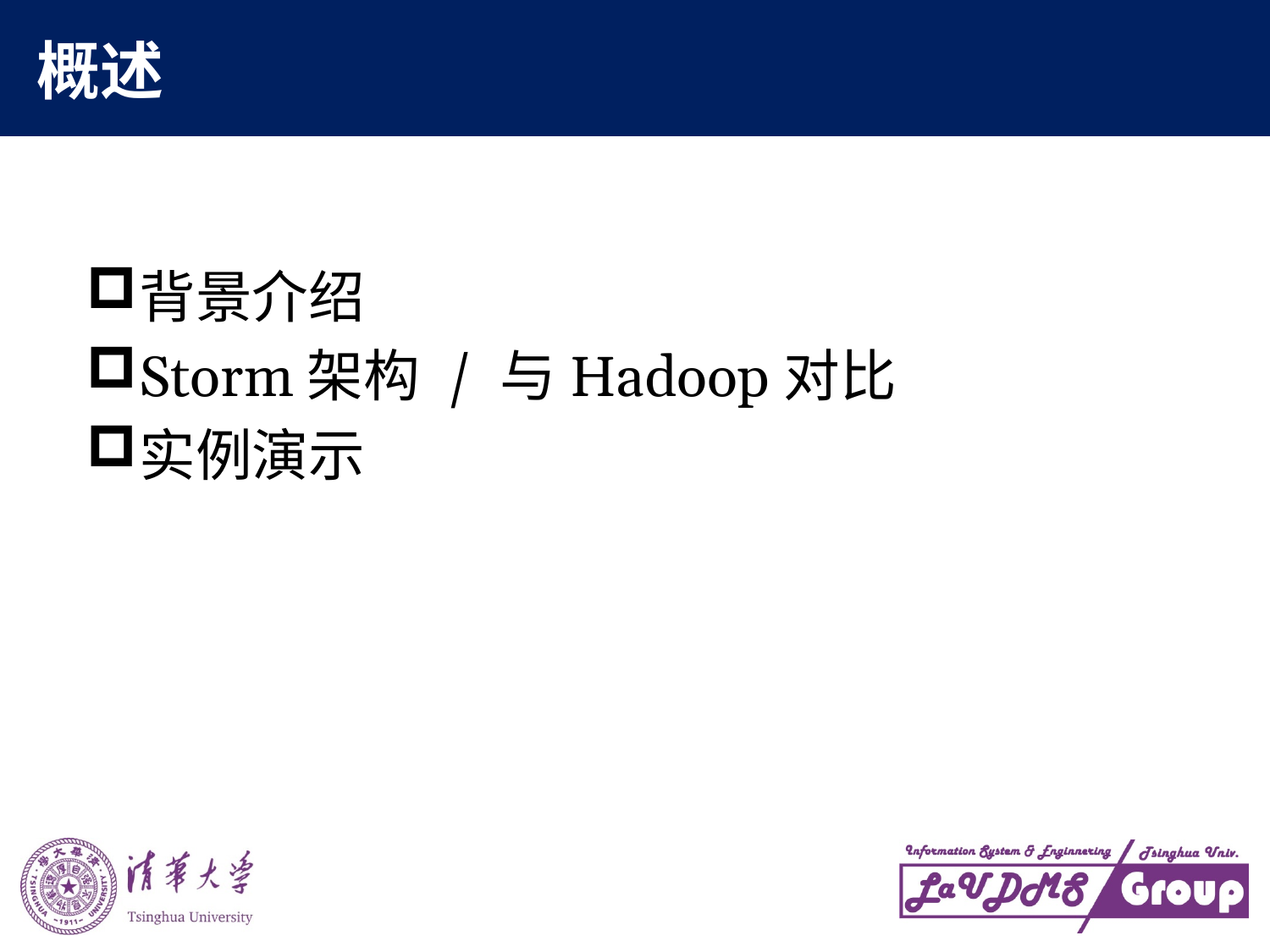

# 概述

背景介绍
Storm架构 / 与Hadoop对比
实例演示